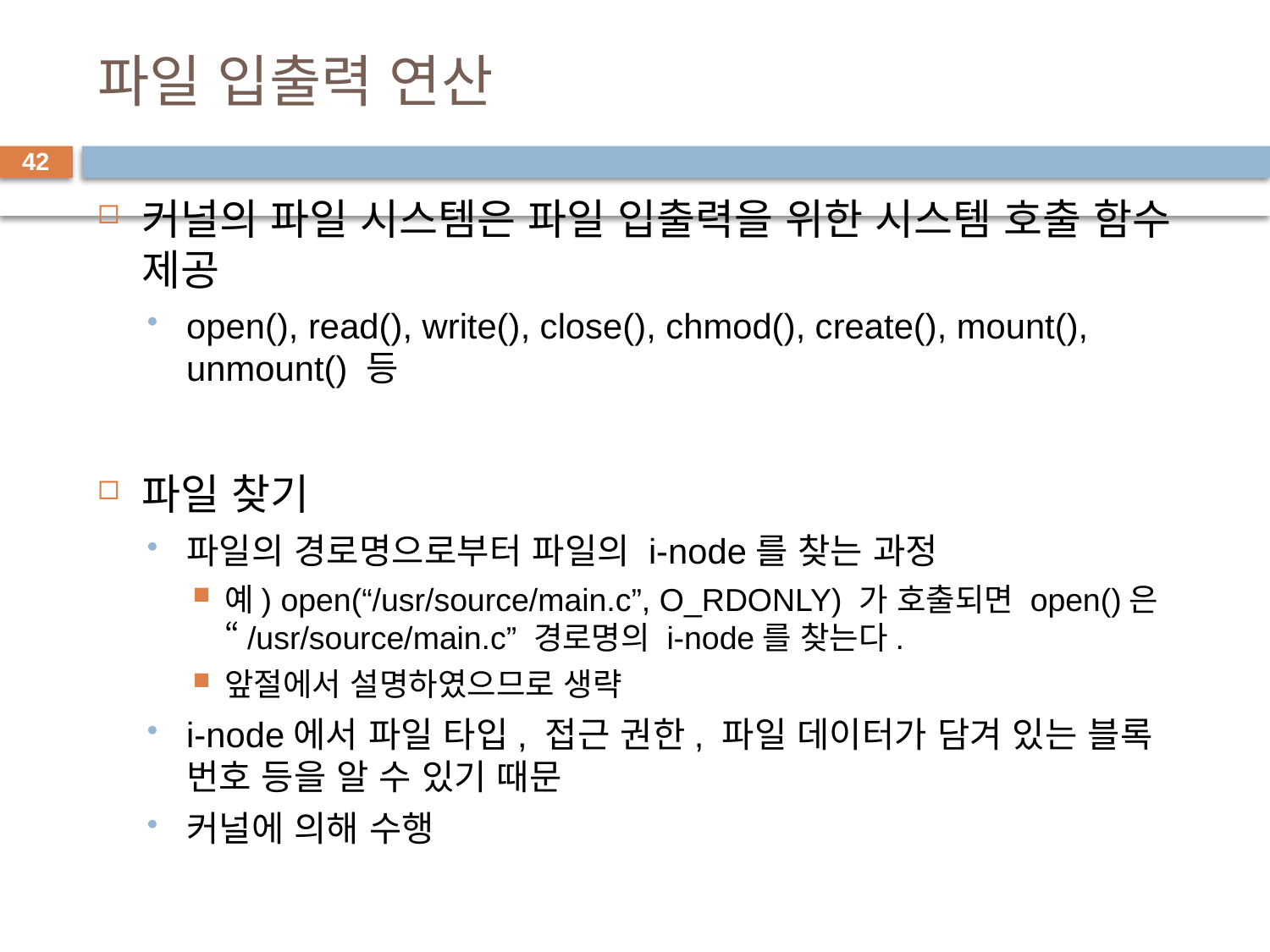

# 파일 입출력 연산
42
커널의 파일 시스템은 파일 입출력을 위한 시스템 호출 함수 제공
open(), read(), write(), close(), chmod(), create(), mount(), unmount() 등

파일 찾기
파일의 경로명으로부터 파일의 i-node를 찾는 과정
예) open(“/usr/source/main.c”, O_RDONLY) 가 호출되면 open()은 “/usr/source/main.c” 경로명의 i-node를 찾는다.
앞절에서 설명하였으므로 생략
i-node에서 파일 타입, 접근 권한, 파일 데이터가 담겨 있는 블록 번호 등을 알 수 있기 때문
커널에 의해 수행